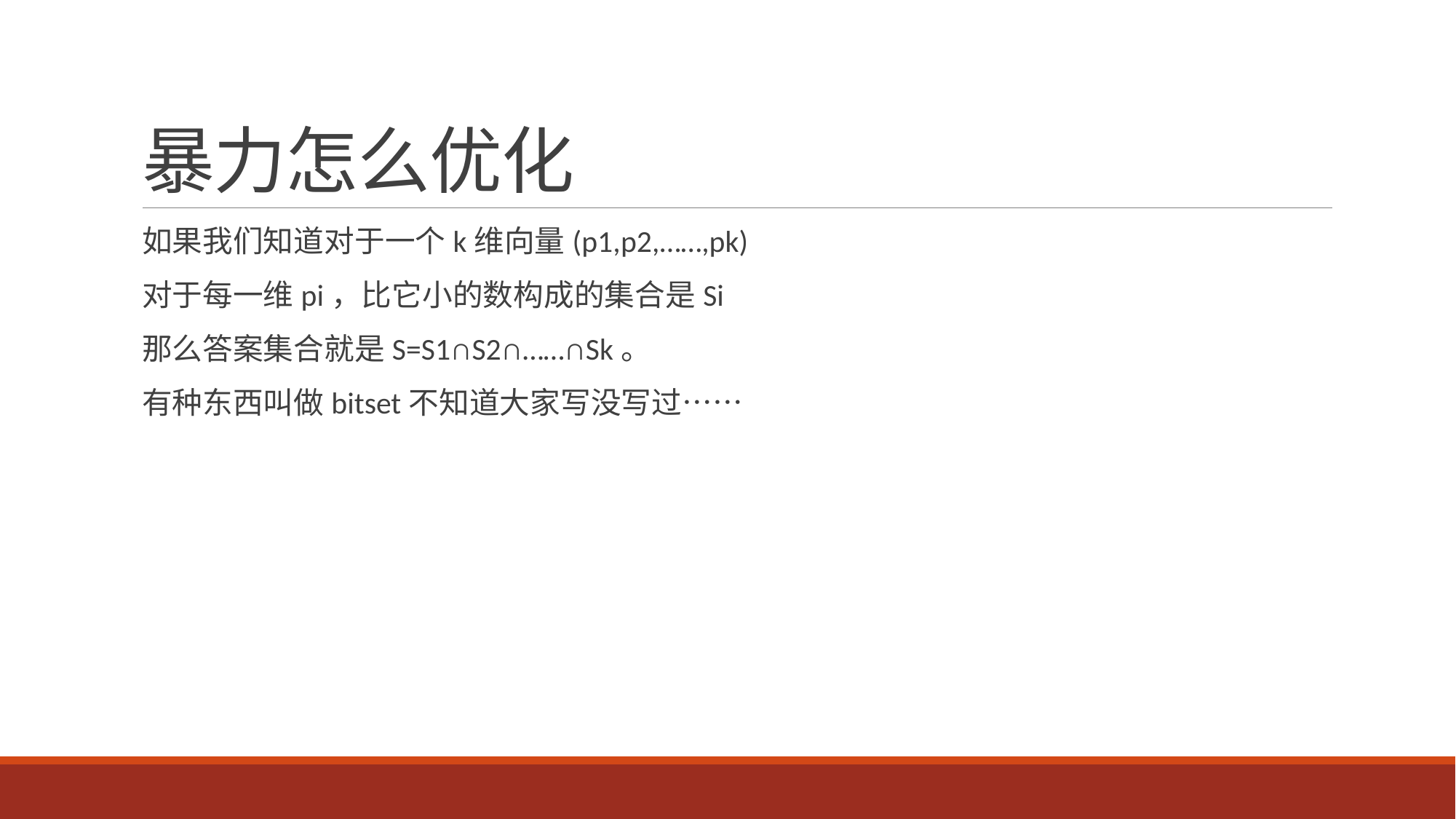

# 暴力怎么优化
如果我们知道对于一个k维向量(p1,p2,……,pk)
对于每一维pi，比它小的数构成的集合是Si
那么答案集合就是S=S1∩S2∩……∩Sk。
有种东西叫做bitset不知道大家写没写过……